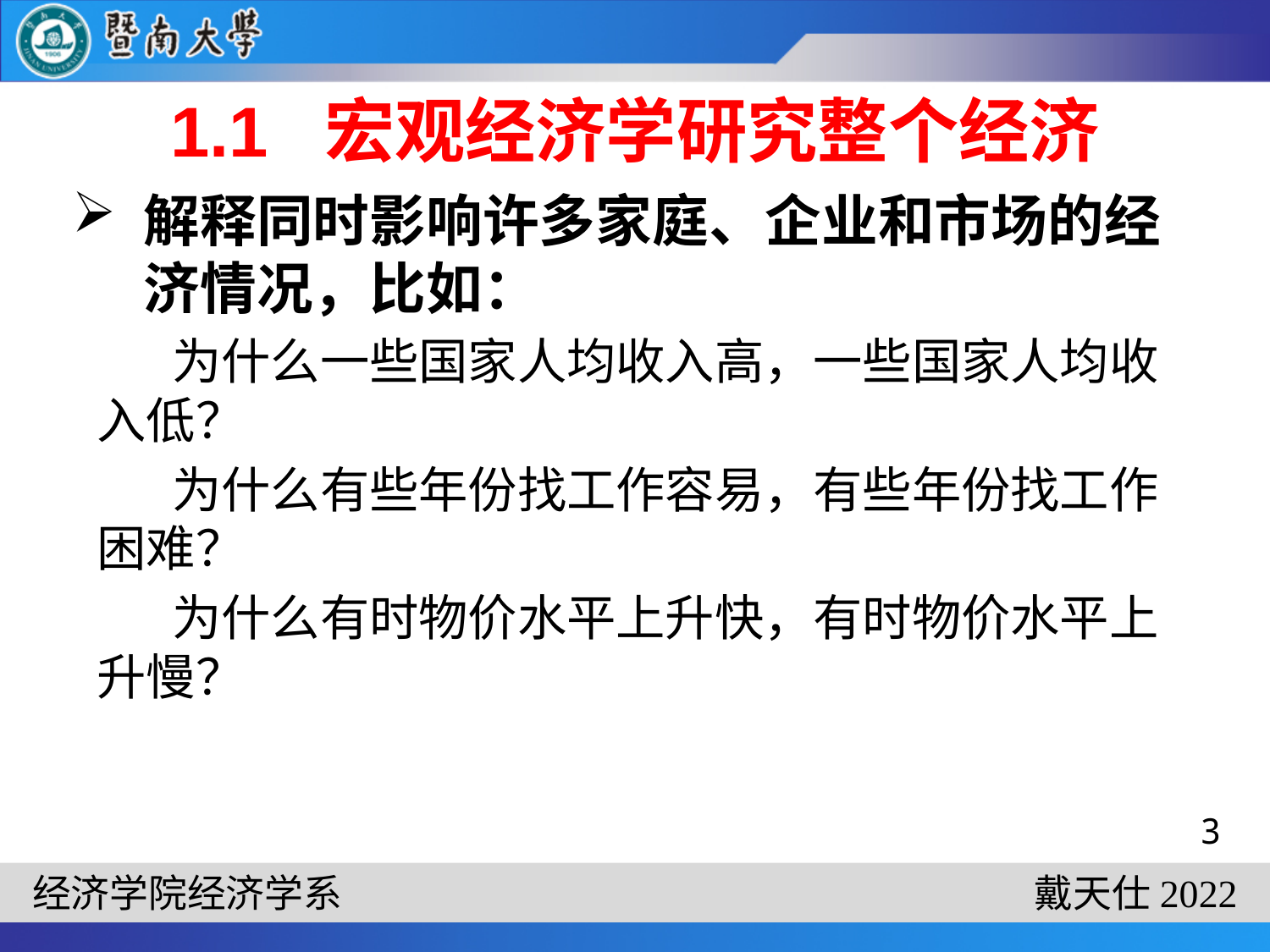

# 1.1  宏观经济学研究整个经济
解释同时影响许多家庭、企业和市场的经济情况，比如：
为什么一些国家人均收入高，一些国家人均收入低？
为什么有些年份找工作容易，有些年份找工作困难？
为什么有时物价水平上升快，有时物价水平上升慢？

3